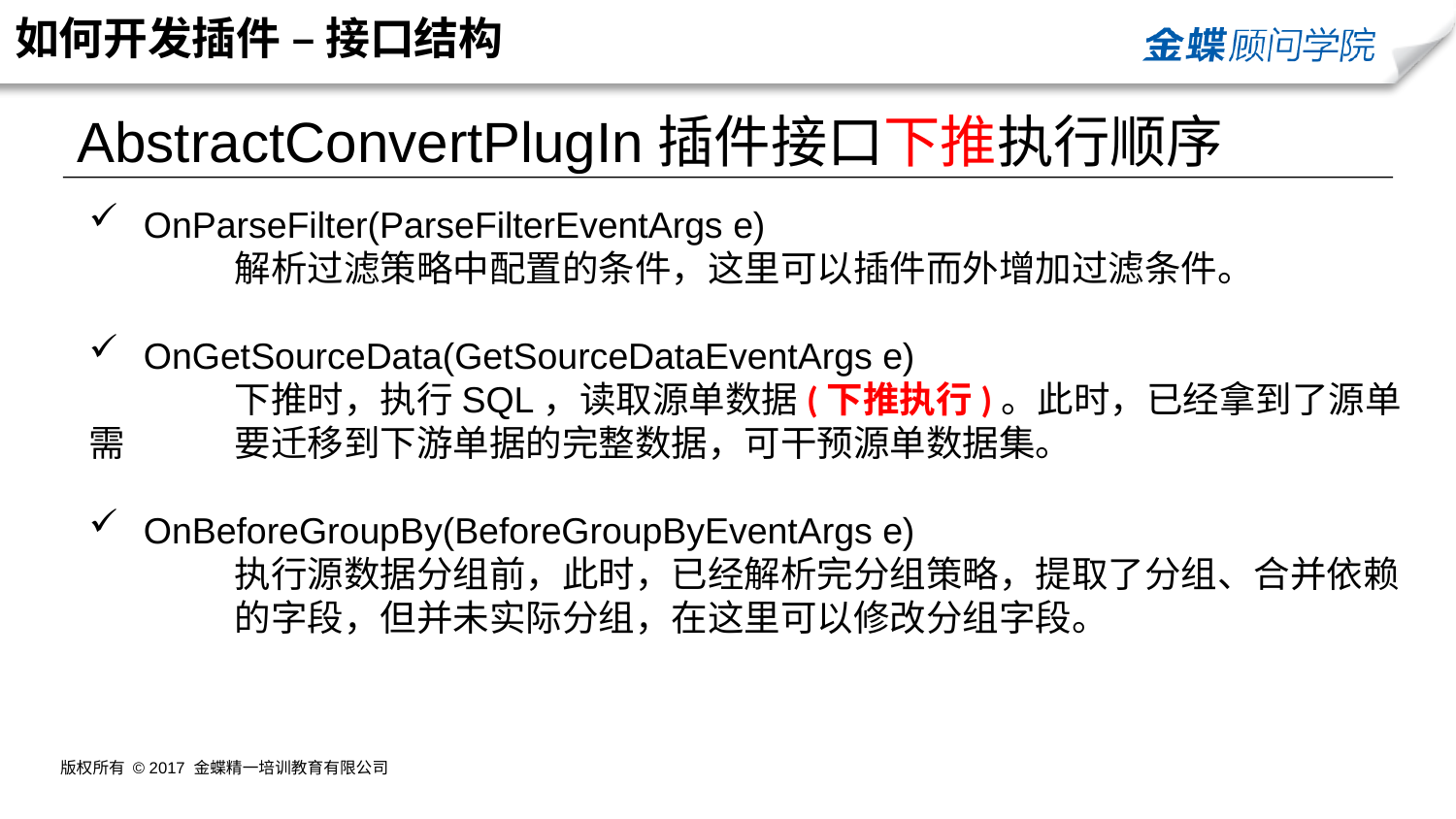

如何开发插件 – 接口结构
AbstractConvertPlugIn插件接口下推执行顺序

OnParseFilter(ParseFilterEventArgs e)
解析过滤策略中配置的条件，这里可以插件而外增加过滤条件。

OnGetSourceData(GetSourceDataEventArgs e)
	下推时，执行SQL，读取源单数据(下推执行)。此时，已经拿到了源单需	要迁移到下游单据的完整数据，可干预源单数据集。

OnBeforeGroupBy(BeforeGroupByEventArgs e)
	执行源数据分组前，此时，已经解析完分组策略，提取了分组、合并依赖	的字段，但并未实际分组，在这里可以修改分组字段。